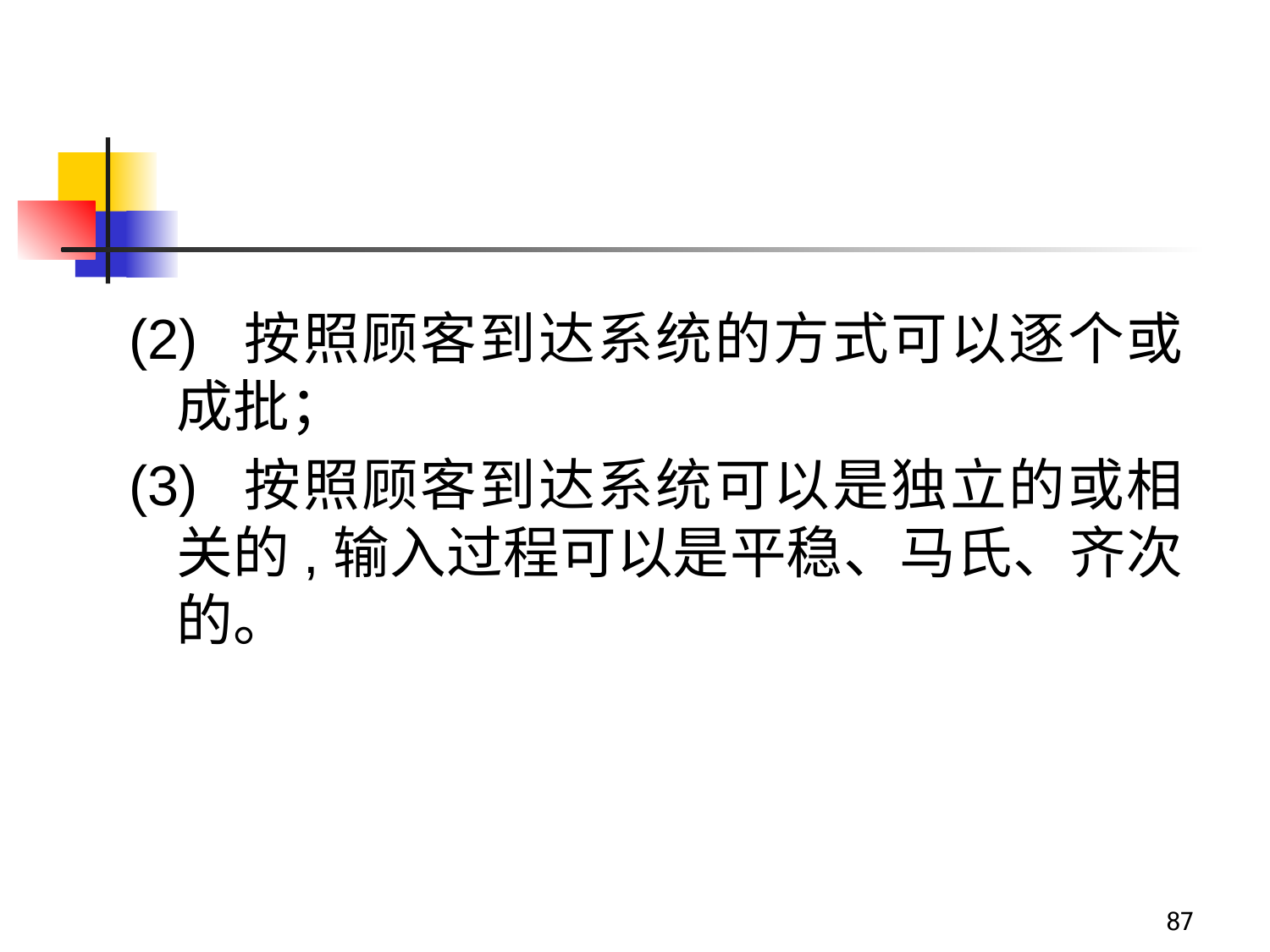

#
(2)  按照顾客到达系统的方式可以逐个或成批；
(3)  按照顾客到达系统可以是独立的或相关的,输入过程可以是平稳、马氏、齐次的。

87